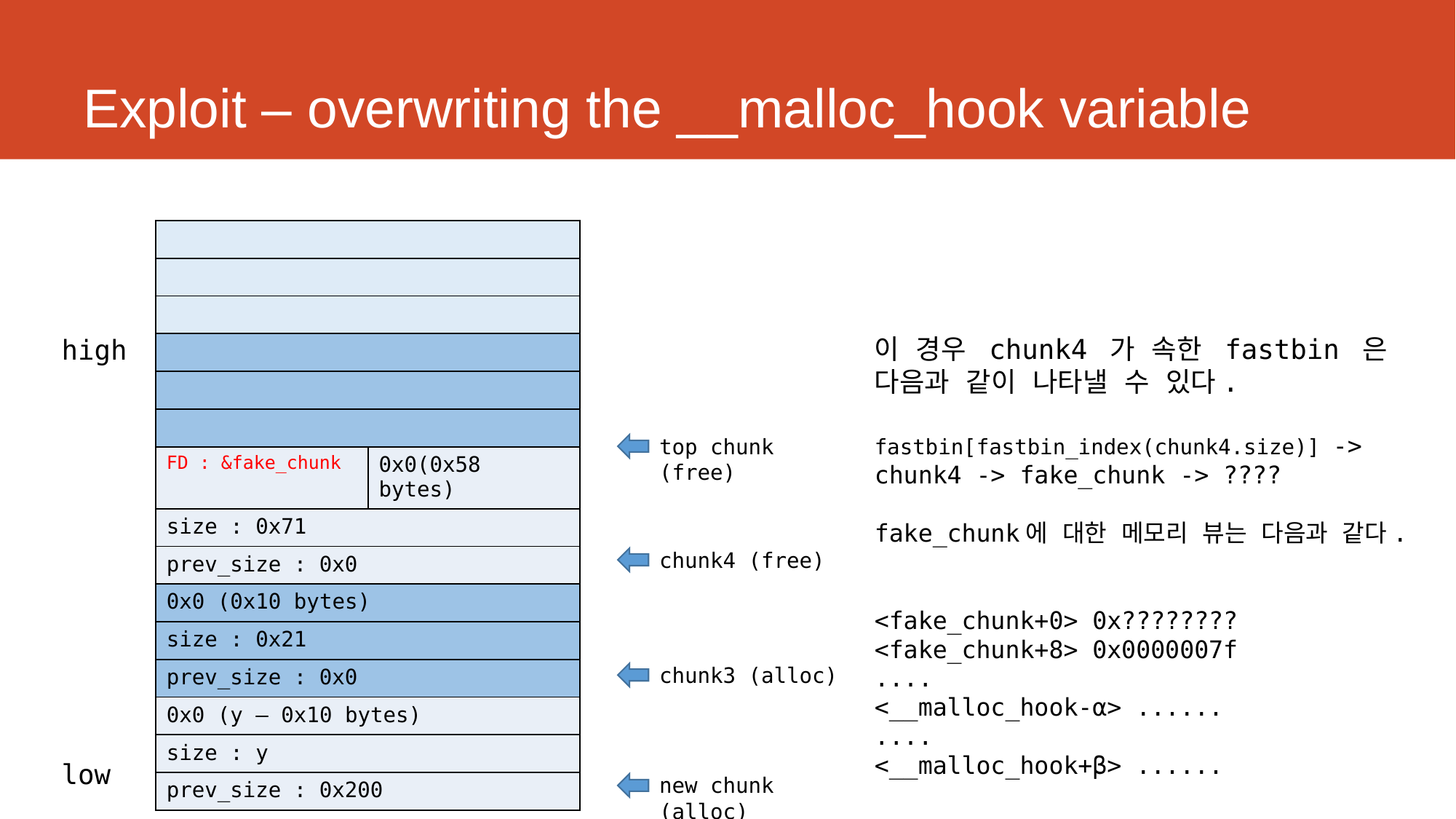

# Exploit – overwriting the __malloc_hook variable
|  |  |
| --- | --- |
|  |  |
|  |  |
|  |  |
|  |  |
|  |  |
| FD : &fake\_chunk | 0x0(0x58 bytes) |
| size : 0x71 |  |
| prev\_size : 0x0 |  |
| 0x0 (0x10 bytes) |  |
| size : 0x21 |  |
| prev\_size : 0x0 |  |
| 0x0 (y – 0x10 bytes) |  |
| size : y |  |
| prev\_size : 0x200 |  |

이 경우 chunk4 가 속한 fastbin 은 다음과 같이 나타낼 수 있다.

fastbin[fastbin_index(chunk4.size)] ->
chunk4 -> fake_chunk -> ????

fake_chunk에 대한 메모리 뷰는 다음과 같다.

<fake_chunk+0> 0x????????
<fake_chunk+8> 0x0000007f
....
<__malloc_hook-α> ......
....
<__malloc_hook+β> ......

high
top chunk (free)

chunk4 (free)

chunk3 (alloc)

low
new chunk (alloc)